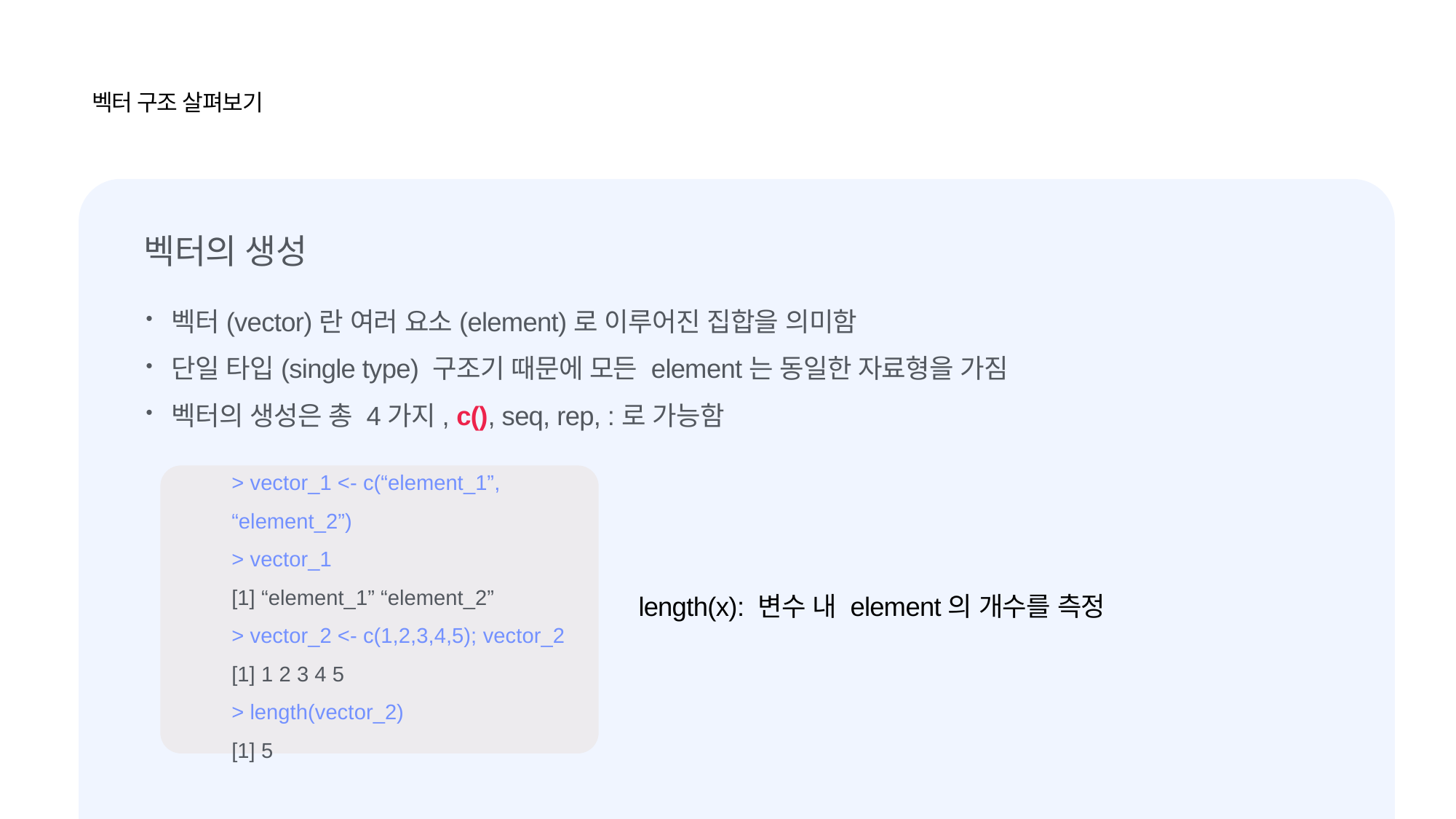

벡터 구조 살펴보기

벡터의 생성
벡터(vector)란 여러 요소(element)로 이루어진 집합을 의미함
단일 타입(single type) 구조기 때문에 모든 element는 동일한 자료형을 가짐
벡터의 생성은 총 4가지, c(), seq, rep, :로 가능함
> vector_1 <- c(“element_1”, “element_2”)
> vector_1
[1] “element_1” “element_2”
> vector_2 <- c(1,2,3,4,5); vector_2
[1] 1 2 3 4 5
> length(vector_2)
[1] 5
length(x): 변수 내 element의 개수를 측정